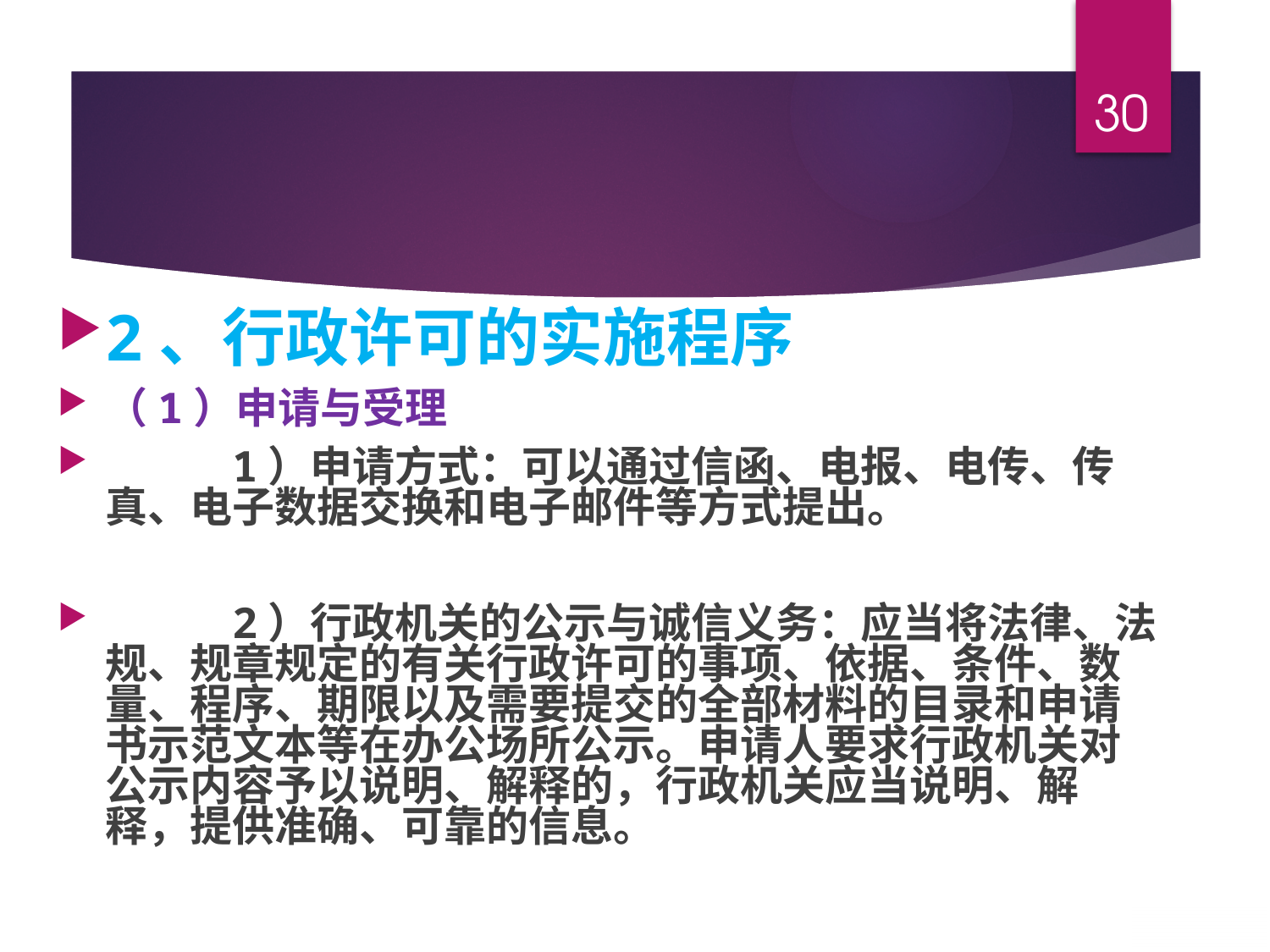

30
#
2、行政许可的实施程序
（1）申请与受理
	1）申请方式：可以通过信函、电报、电传、传真、电子数据交换和电子邮件等方式提出。

	2）行政机关的公示与诚信义务：应当将法律、法规、规章规定的有关行政许可的事项、依据、条件、数量、程序、期限以及需要提交的全部材料的目录和申请书示范文本等在办公场所公示。申请人要求行政机关对公示内容予以说明、解释的，行政机关应当说明、解释，提供准确、可靠的信息。